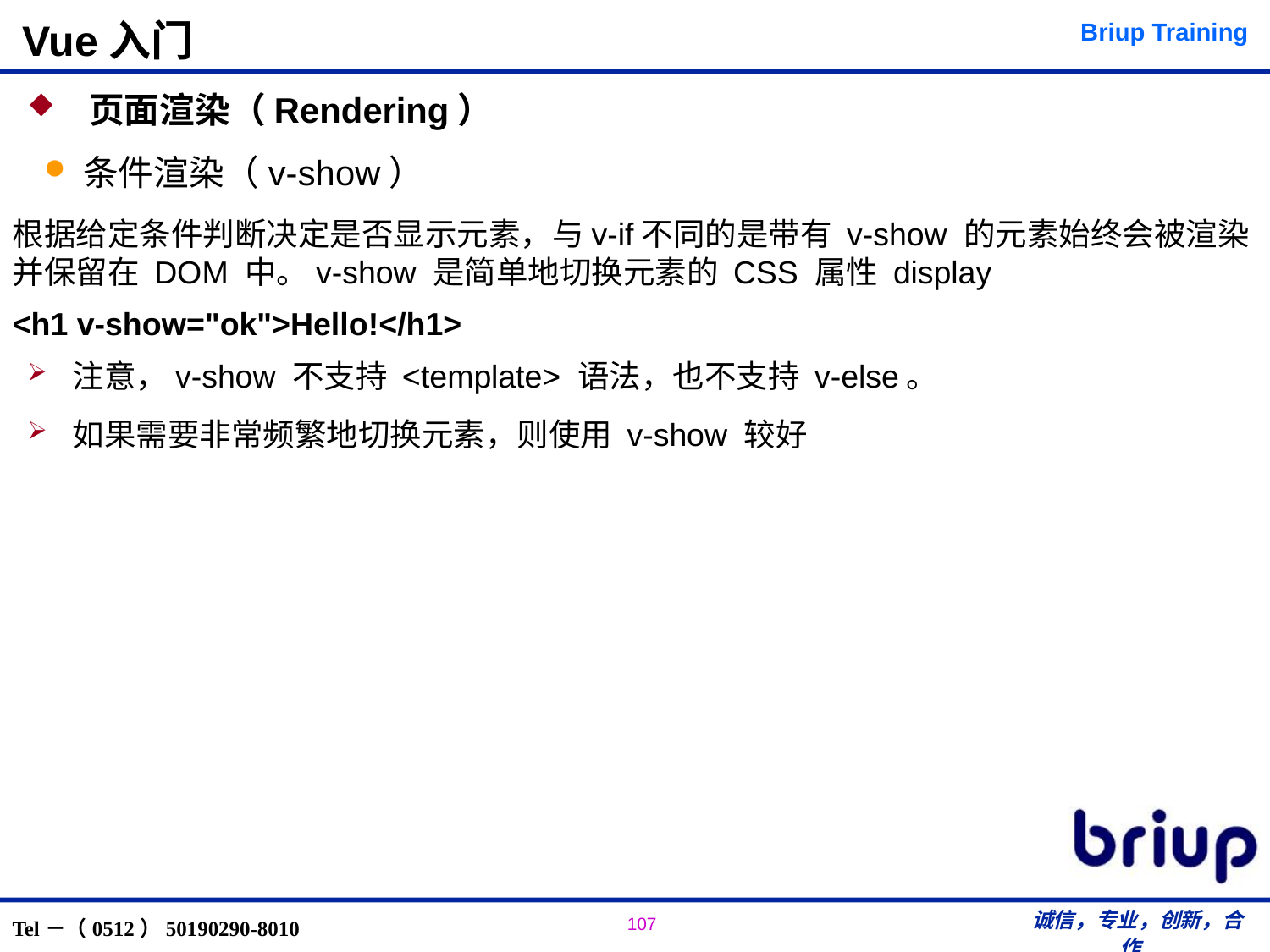

页面渲染（Rendering）
条件渲染（v-show）
根据给定条件判断决定是否显示元素，与v-if不同的是带有 v-show 的元素始终会被渲染并保留在 DOM 中。v-show 是简单地切换元素的 CSS 属性 display
<h1 v-show="ok">Hello!</h1>
注意，v-show 不支持 <template> 语法，也不支持 v-else。
如果需要非常频繁地切换元素，则使用 v-show 较好

# Vue入门